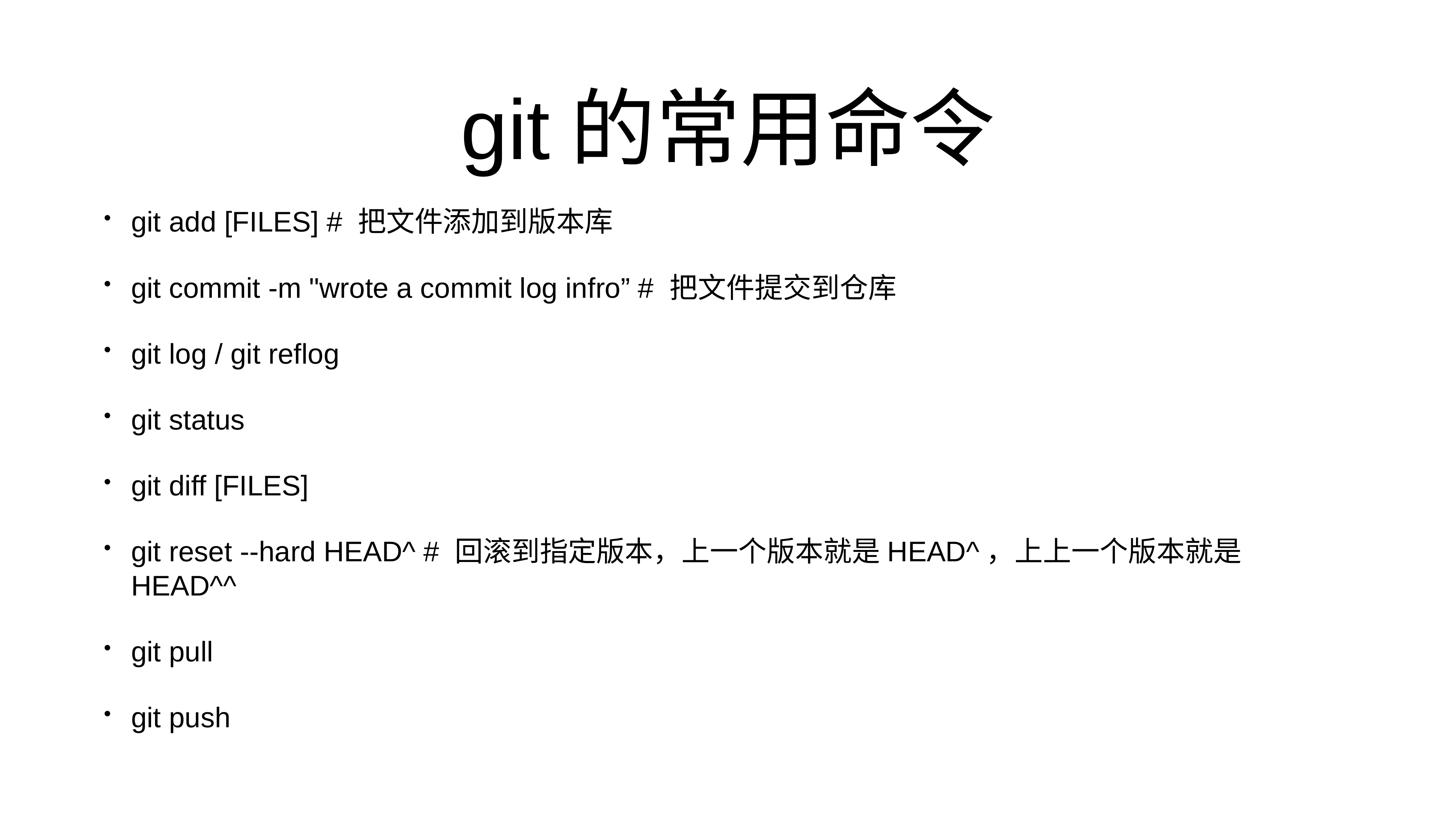

# git的常用命令
git add [FILES] # 把文件添加到版本库
git commit -m "wrote a commit log infro” # 把文件提交到仓库
git log / git reflog
git status
git diff [FILES]
git reset --hard HEAD^ # 回滚到指定版本，上一个版本就是HEAD^，上上一个版本就是HEAD^^
git pull
git push